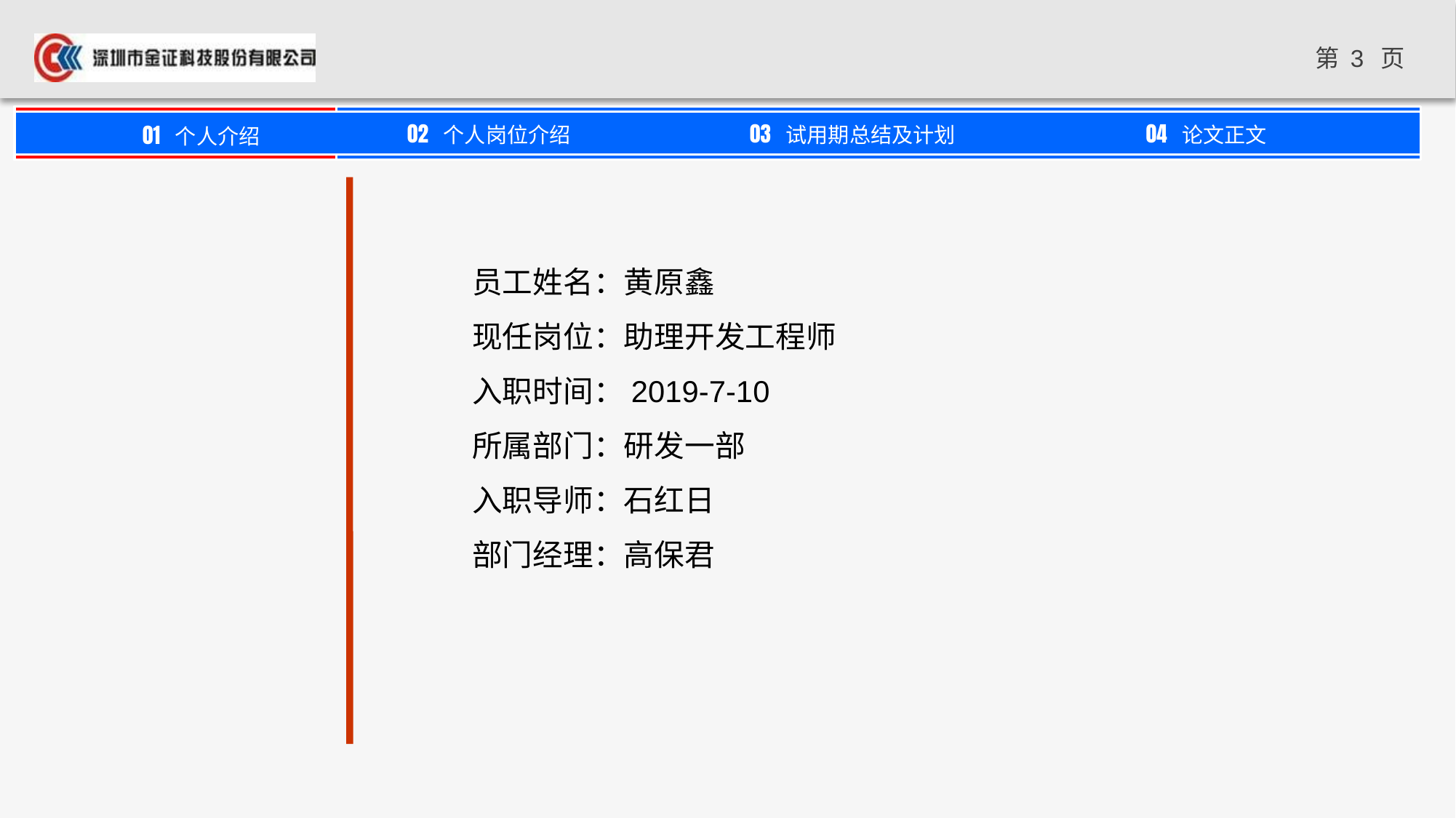

员工姓名：黄原鑫
现任岗位：助理开发工程师
入职时间：2019-7-10
所属部门：研发一部
入职导师：石红日
部门经理：高保君